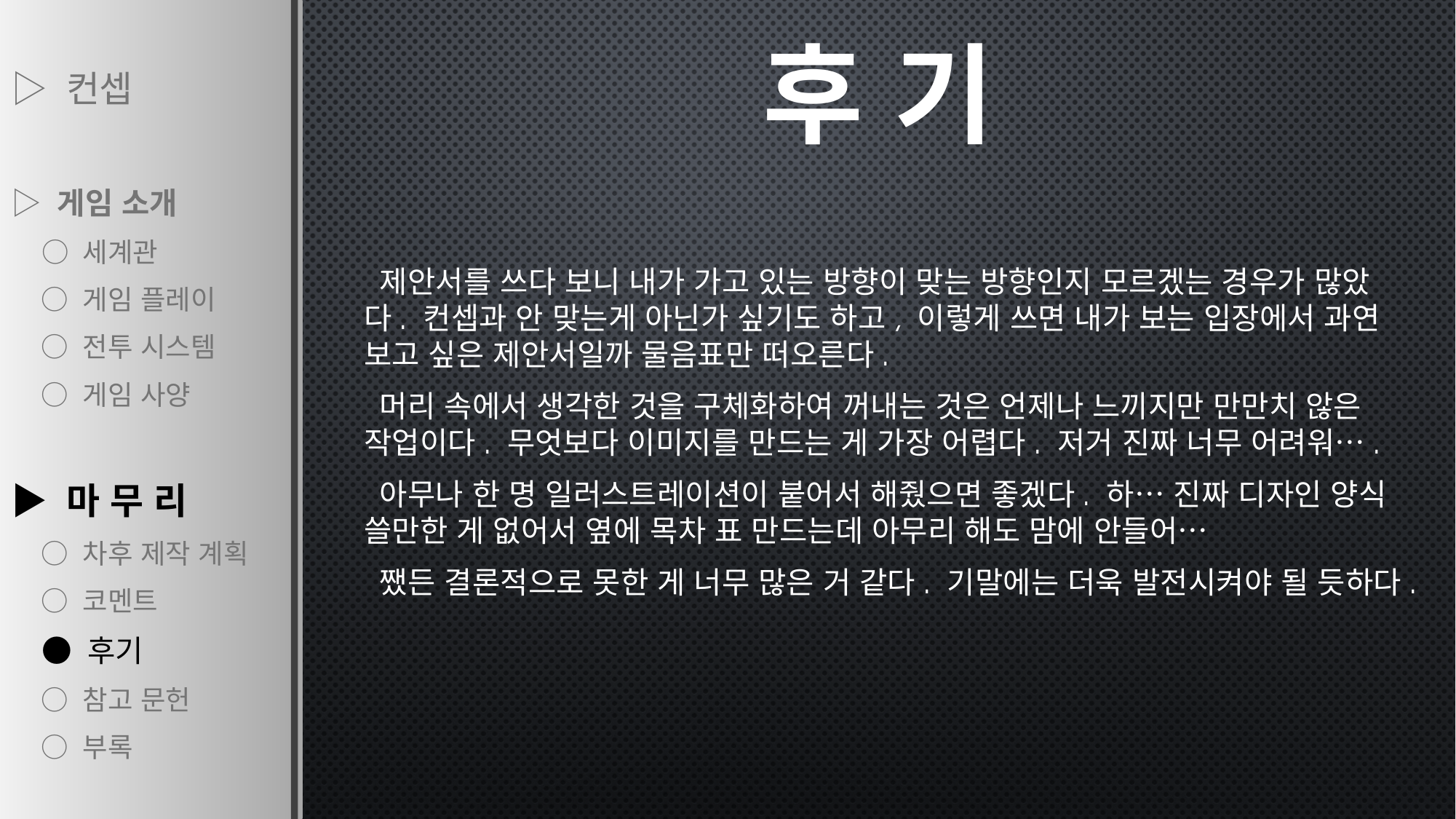

▷ 컨셉

▷ 게임 소개
    ○ 세계관
    ○ 게임 플레이
    ○ 전투 시스템
    ○ 게임 사양

▶ 마 무 리
    ○ 차후 제작 계획
    ○ 코멘트
    ● 후기
    ○ 참고 문헌
    ○ 부록

후 기
 제안서를 쓰다 보니 내가 가고 있는 방향이 맞는 방향인지 모르겠는 경우가 많았다. 컨셉과 안 맞는게 아닌가 싶기도 하고, 이렇게 쓰면 내가 보는 입장에서 과연 보고 싶은 제안서일까 물음표만 떠오른다.
 머리 속에서 생각한 것을 구체화하여 꺼내는 것은 언제나 느끼지만 만만치 않은 작업이다. 무엇보다 이미지를 만드는 게 가장 어렵다. 저거 진짜 너무 어려워….
 아무나 한 명 일러스트레이션이 붙어서 해줬으면 좋겠다. 하… 진짜 디자인 양식 쓸만한 게 없어서 옆에 목차 표 만드는데 아무리 해도 맘에 안들어…
 쨌든 결론적으로 못한 게 너무 많은 거 같다. 기말에는 더욱 발전시켜야 될 듯하다.